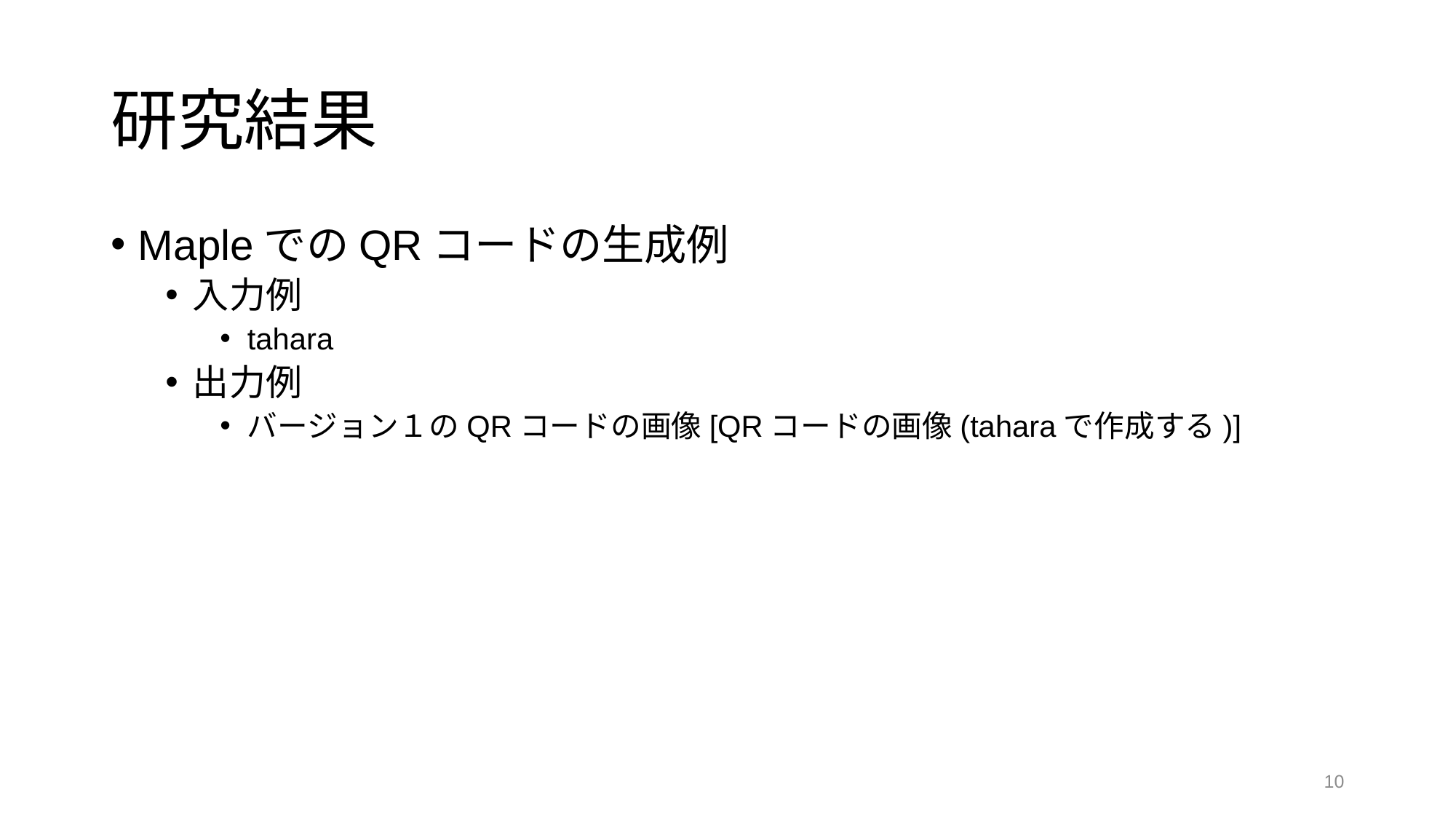

# 研究結果
MapleでのQRコードの生成例
入力例
tahara
出力例
バージョン１のQRコードの画像[QRコードの画像(taharaで作成する)]

10